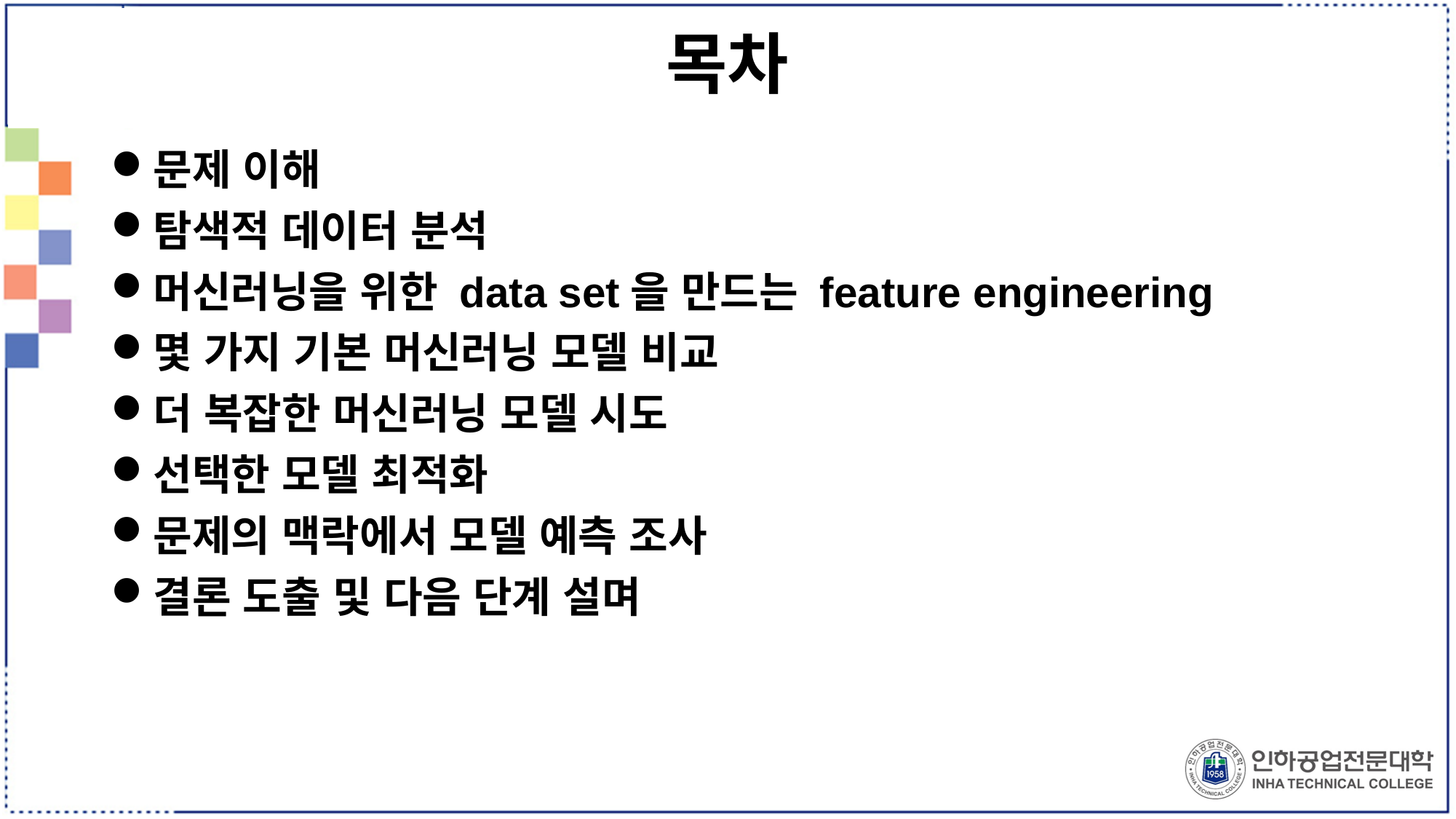

# 목차
문제 이해
탐색적 데이터 분석
머신러닝을 위한 data set을 만드는 feature engineering
몇 가지 기본 머신러닝 모델 비교
더 복잡한 머신러닝 모델 시도
선택한 모델 최적화
문제의 맥락에서 모델 예측 조사
결론 도출 및 다음 단계 설며